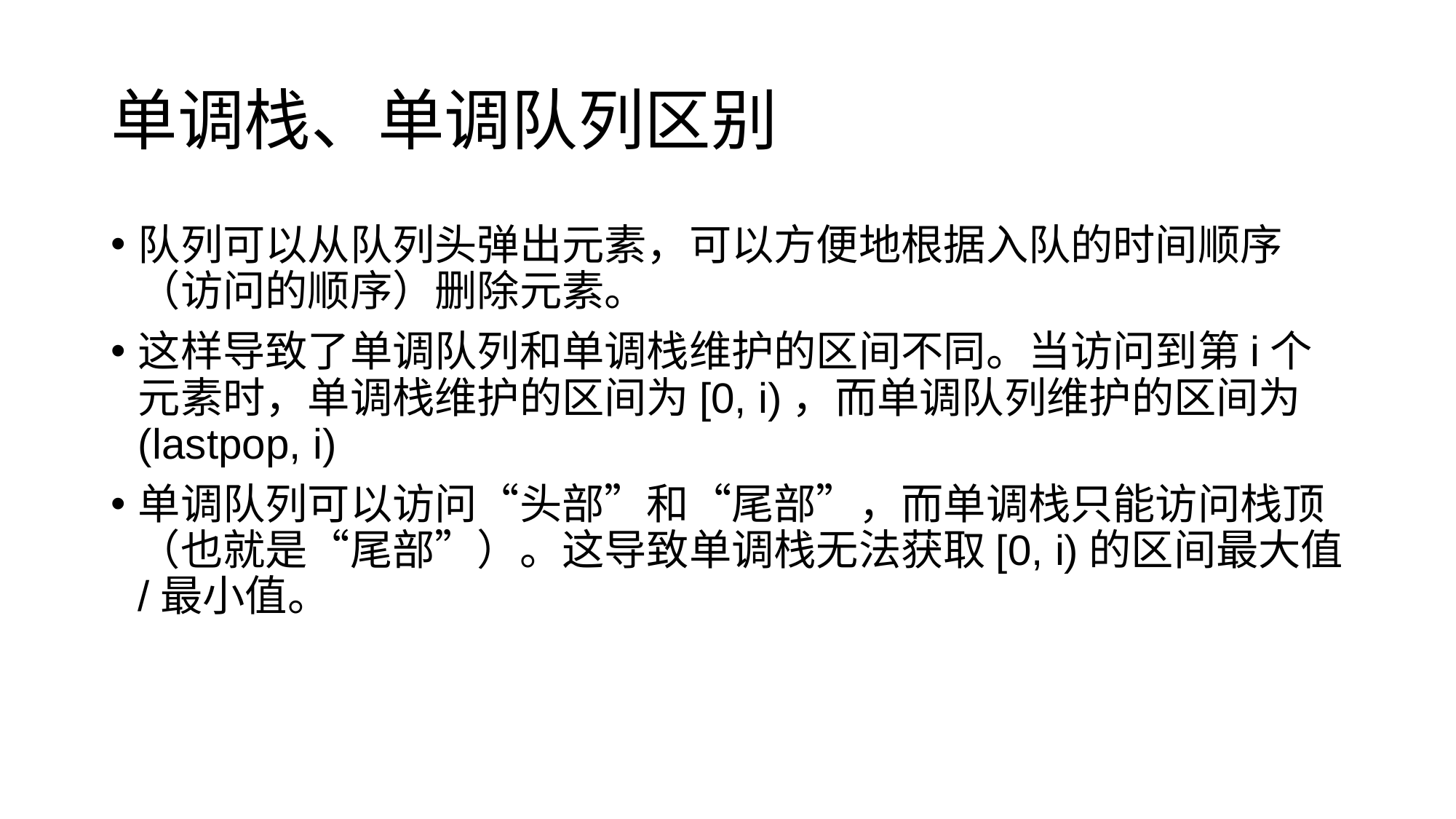

# 单调栈、单调队列区别
队列可以从队列头弹出元素，可以方便地根据入队的时间顺序（访问的顺序）删除元素。
这样导致了单调队列和单调栈维护的区间不同。当访问到第i个元素时，单调栈维护的区间为[0, i)，而单调队列维护的区间为(lastpop, i)
单调队列可以访问“头部”和“尾部”，而单调栈只能访问栈顶（也就是“尾部”）。这导致单调栈无法获取[0, i)的区间最大值/最小值。